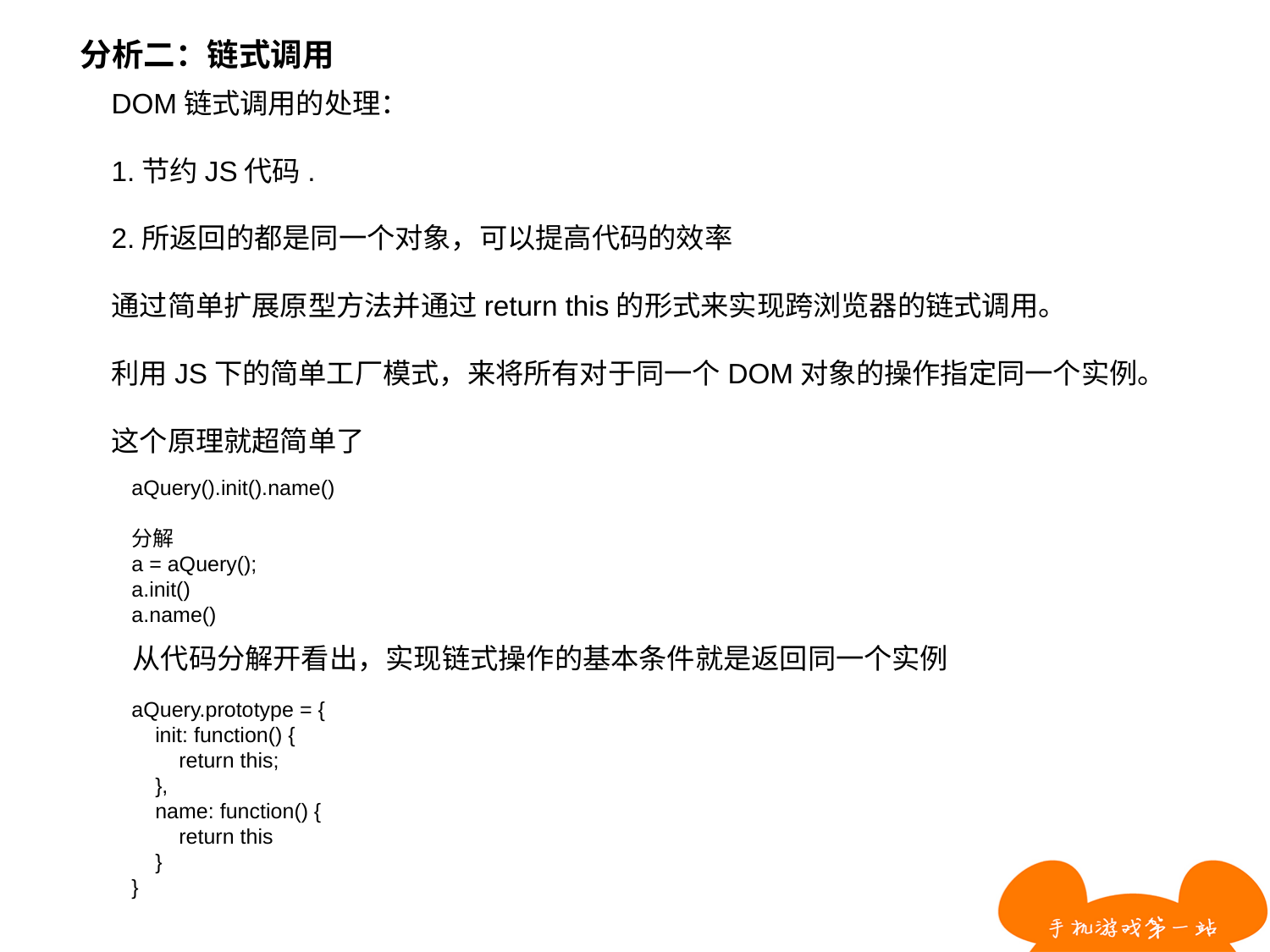

分析二：链式调用
DOM链式调用的处理：

1.节约JS代码.

2.所返回的都是同一个对象，可以提高代码的效率

通过简单扩展原型方法并通过return this的形式来实现跨浏览器的链式调用。

利用JS下的简单工厂模式，来将所有对于同一个DOM对象的操作指定同一个实例。

这个原理就超简单了
aQuery().init().name()

分解
a = aQuery();
a.init()
a.name()
从代码分解开看出，实现链式操作的基本条件就是返回同一个实例
aQuery.prototype = {
    init: function() {
        return this;
    },
    name: function() {
        return this
    }
}